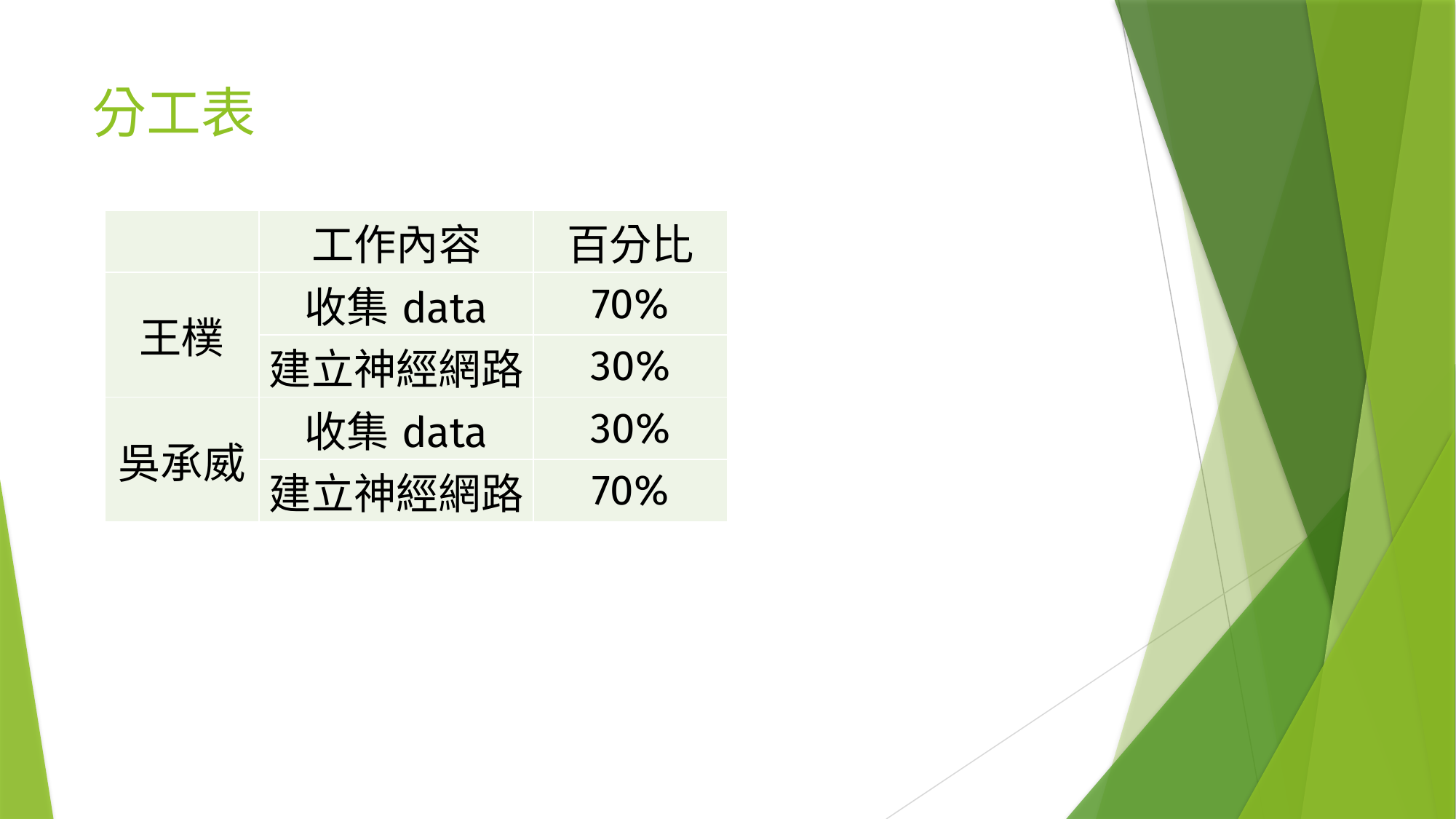

# 分工表
|  | 工作內容 | 百分比 |
| --- | --- | --- |
| 王樸 | 收集data | 70% |
|  | 建立神經網路 | 30% |
| 吳承威 | 收集data | 30% |
|  | 建立神經網路 | 70% |